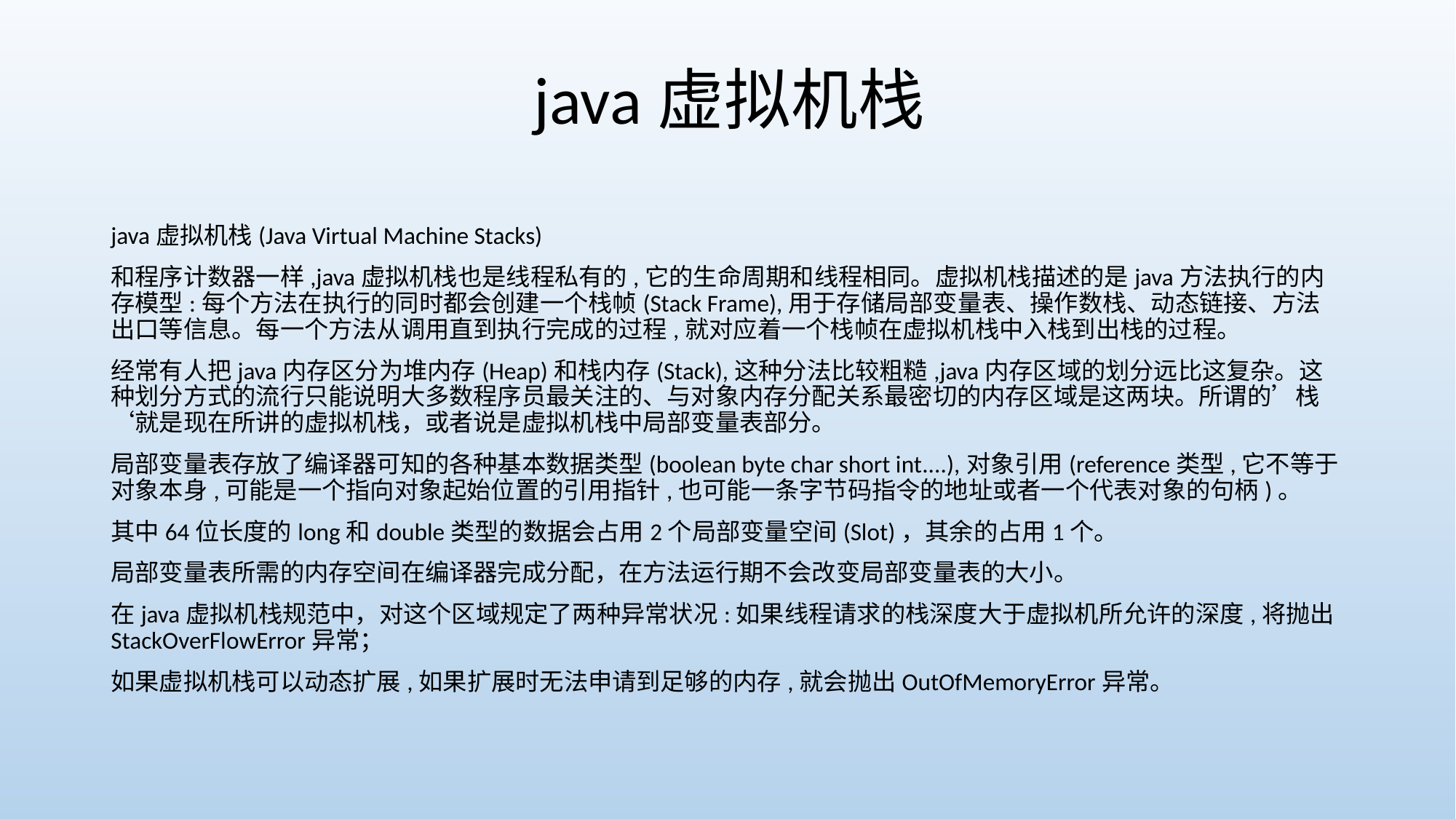

# java虚拟机栈
java虚拟机栈(Java Virtual Machine Stacks)
和程序计数器一样,java虚拟机栈也是线程私有的,它的生命周期和线程相同。虚拟机栈描述的是java方法执行的内存模型:每个方法在执行的同时都会创建一个栈帧(Stack Frame),用于存储局部变量表、操作数栈、动态链接、方法出口等信息。每一个方法从调用直到执行完成的过程,就对应着一个栈帧在虚拟机栈中入栈到出栈的过程。
经常有人把java内存区分为堆内存(Heap)和栈内存(Stack),这种分法比较粗糙,java内存区域的划分远比这复杂。这种划分方式的流行只能说明大多数程序员最关注的、与对象内存分配关系最密切的内存区域是这两块。所谓的’栈‘就是现在所讲的虚拟机栈，或者说是虚拟机栈中局部变量表部分。
局部变量表存放了编译器可知的各种基本数据类型(boolean byte char short int....),对象引用(reference类型,它不等于对象本身,可能是一个指向对象起始位置的引用指针,也可能一条字节码指令的地址或者一个代表对象的句柄)。
其中64位长度的long和double类型的数据会占用2个局部变量空间(Slot)，其余的占用1个。
局部变量表所需的内存空间在编译器完成分配，在方法运行期不会改变局部变量表的大小。
在java虚拟机栈规范中，对这个区域规定了两种异常状况:如果线程请求的栈深度大于虚拟机所允许的深度,将抛出StackOverFlowError异常；
如果虚拟机栈可以动态扩展,如果扩展时无法申请到足够的内存,就会抛出OutOfMemoryError异常。